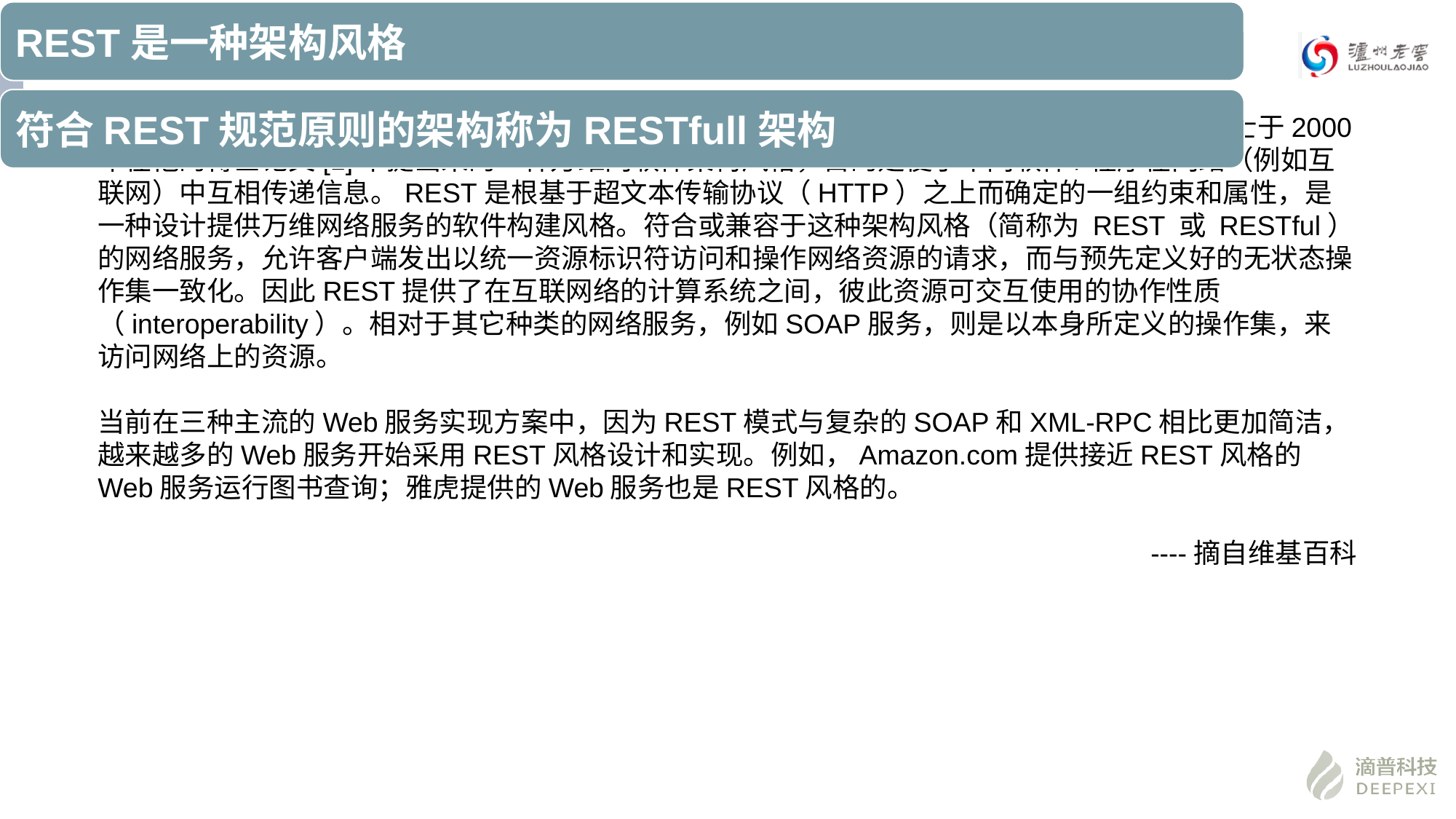

# RESTfull来源
REST（英语：Representational State Transfer，缩写：REST）是Roy Thomas Fielding博士于2000年在他的博士论文[1]中提出来的一种万维网软件架构风格，目的是便于不同软件/程序在网络（例如互联网）中互相传递信息。REST是根基于超文本传输协议（HTTP）之上而确定的一组约束和属性，是一种设计提供万维网络服务的软件构建风格。符合或兼容于这种架构风格（简称为 REST 或 RESTful）的网络服务，允许客户端发出以统一资源标识符访问和操作网络资源的请求，而与预先定义好的无状态操作集一致化。因此REST提供了在互联网络的计算系统之间，彼此资源可交互使用的协作性质（interoperability）。相对于其它种类的网络服务，例如SOAP服务，则是以本身所定义的操作集，来访问网络上的资源。

当前在三种主流的Web服务实现方案中，因为REST模式与复杂的SOAP和XML-RPC相比更加简洁，越来越多的Web服务开始采用REST风格设计和实现。例如，Amazon.com提供接近REST风格的Web服务运行图书查询；雅虎提供的Web服务也是REST风格的。

----摘自维基百科
REST是一种架构风格
符合REST规范原则的架构称为RESTfull架构